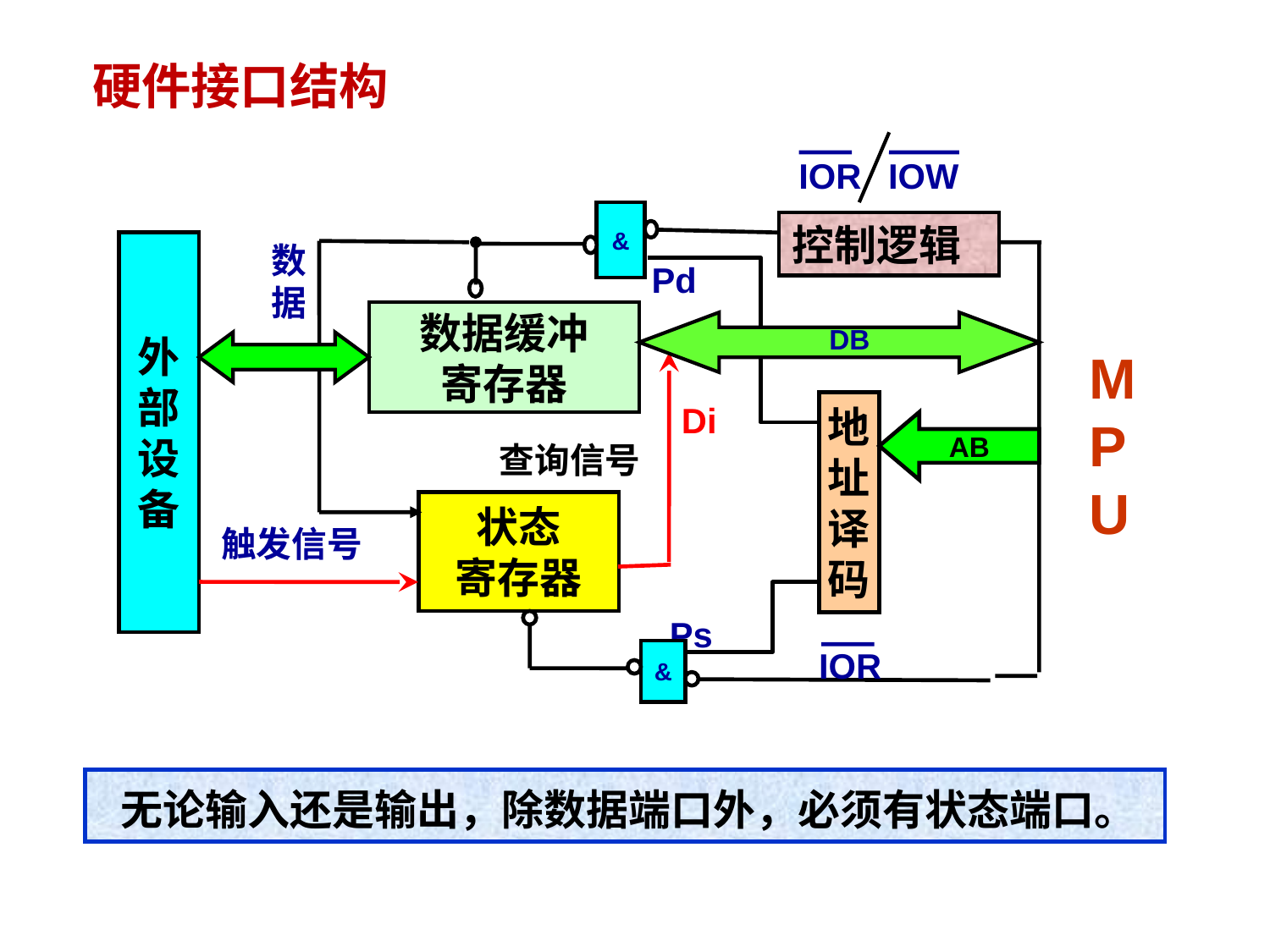

# 硬件接口结构

IOR

IOW

&

Pd
数据

DB
AB
控制逻辑
数据缓冲
寄存器
地址译码
外部
设
备

Di
查询信号

触发信号

Ps

IOR

&

MPU
状态
寄存器
 无论输入还是输出，除数据端口外，必须有状态端口。